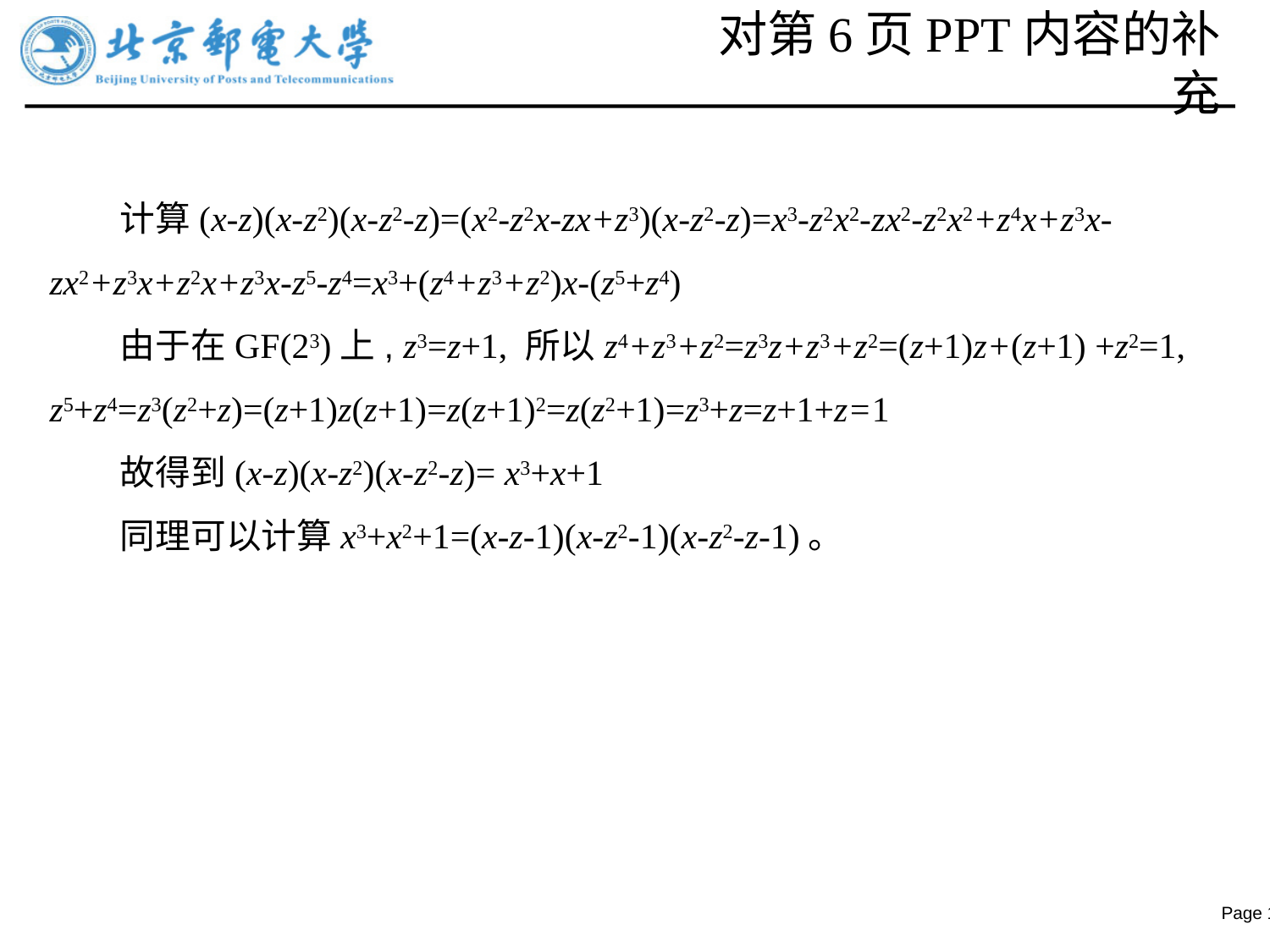

# 对第6页PPT内容的补充
计算(x-z)(x-z2)(x-z2-z)=(x2-z2x-zx+z3)(x-z2-z)=x3-z2x2-zx2-z2x2+z4x+z3x-zx2+z3x+z2x+z3x-z5-z4=x3+(z4+z3+z2)x-(z5+z4)
由于在GF(23)上, z3=z+1, 所以z4+z3+z2=z3z+z3+z2=(z+1)z+(z+1) +z2=1, z5+z4=z3(z2+z)=(z+1)z(z+1)=z(z+1)2=z(z2+1)=z3+z=z+1+z=1
故得到(x-z)(x-z2)(x-z2-z)= x3+x+1
同理可以计算x3+x2+1=(x-z-1)(x-z2-1)(x-z2-z-1)。